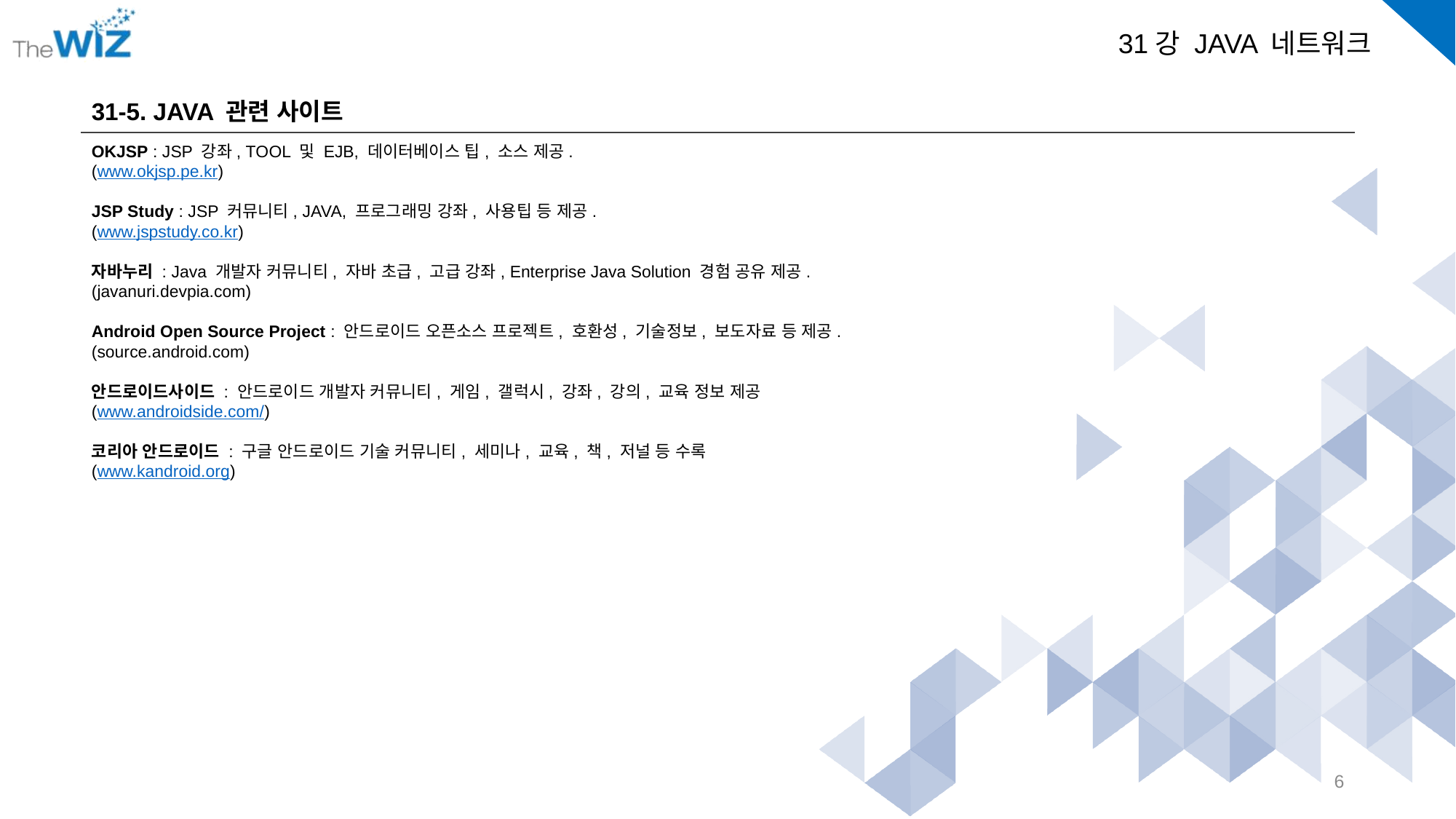

31-5. JAVA 관련 사이트
OKJSP : JSP 강좌, TOOL 및 EJB, 데이터베이스 팁, 소스 제공.
(www.okjsp.pe.kr)

JSP Study : JSP 커뮤니티, JAVA, 프로그래밍 강좌, 사용팁 등 제공.
(www.jspstudy.co.kr)

자바누리 : Java 개발자 커뮤니티, 자바 초급, 고급 강좌, Enterprise Java Solution 경험 공유 제공.
(javanuri.devpia.com)

Android Open Source Project : 안드로이드 오픈소스 프로젝트, 호환성, 기술정보, 보도자료 등 제공.
(source.android.com)

안드로이드사이드 : 안드로이드 개발자 커뮤니티, 게임, 갤럭시, 강좌, 강의, 교육 정보 제공
(www.androidside.com/)

코리아 안드로이드 : 구글 안드로이드 기술 커뮤니티, 세미나, 교육, 책, 저널 등 수록
(www.kandroid.org)
6